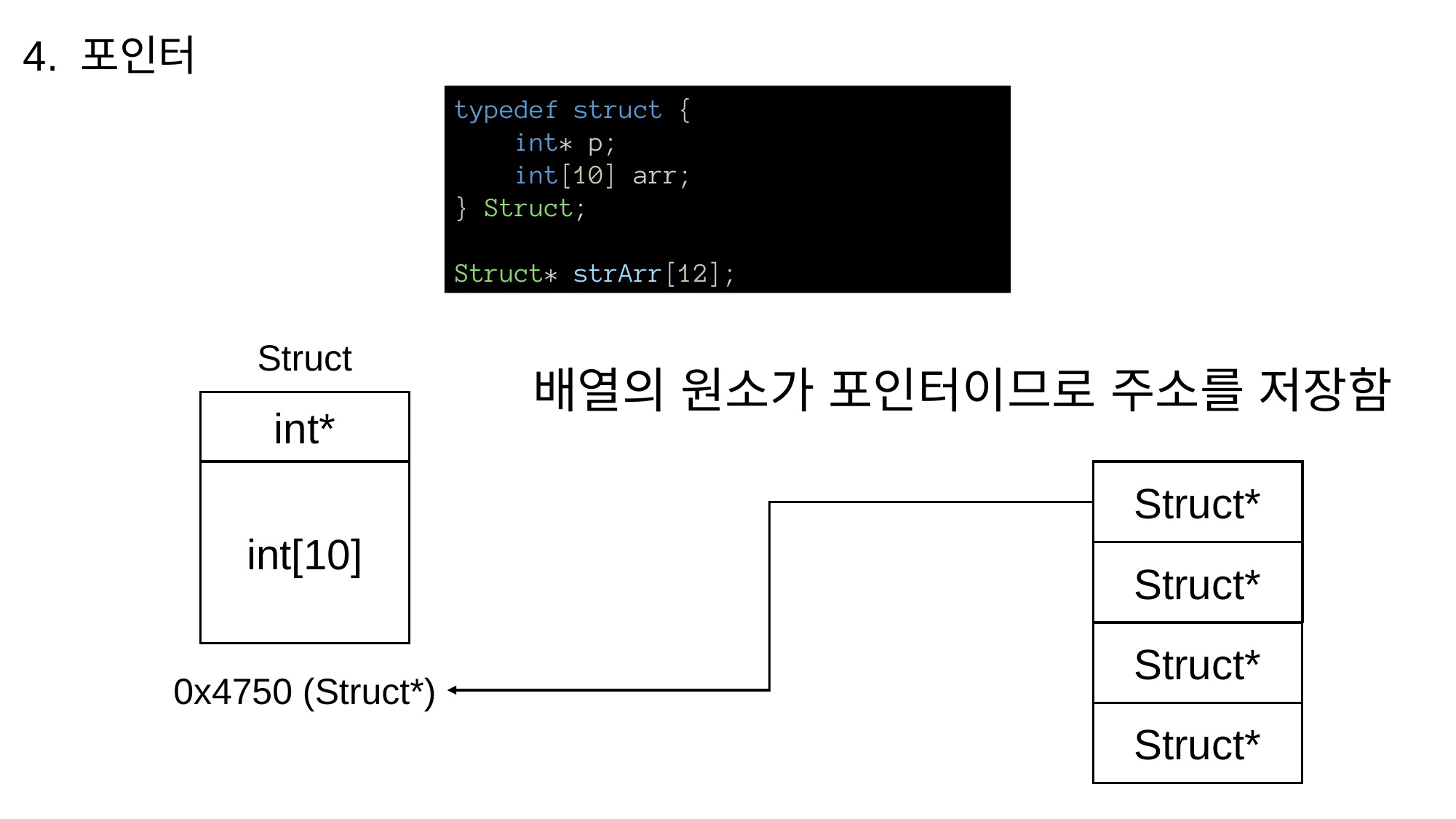

4. 포인터
typedef struct {
    int* p;
    int[10] arr;
} Struct;
Struct* strArr[12];
Struct
배열의 원소가 포인터이므로 주소를 저장함
int*
int[10]
Struct*
Struct*
Struct*
0x4750 (Struct*)
Struct*